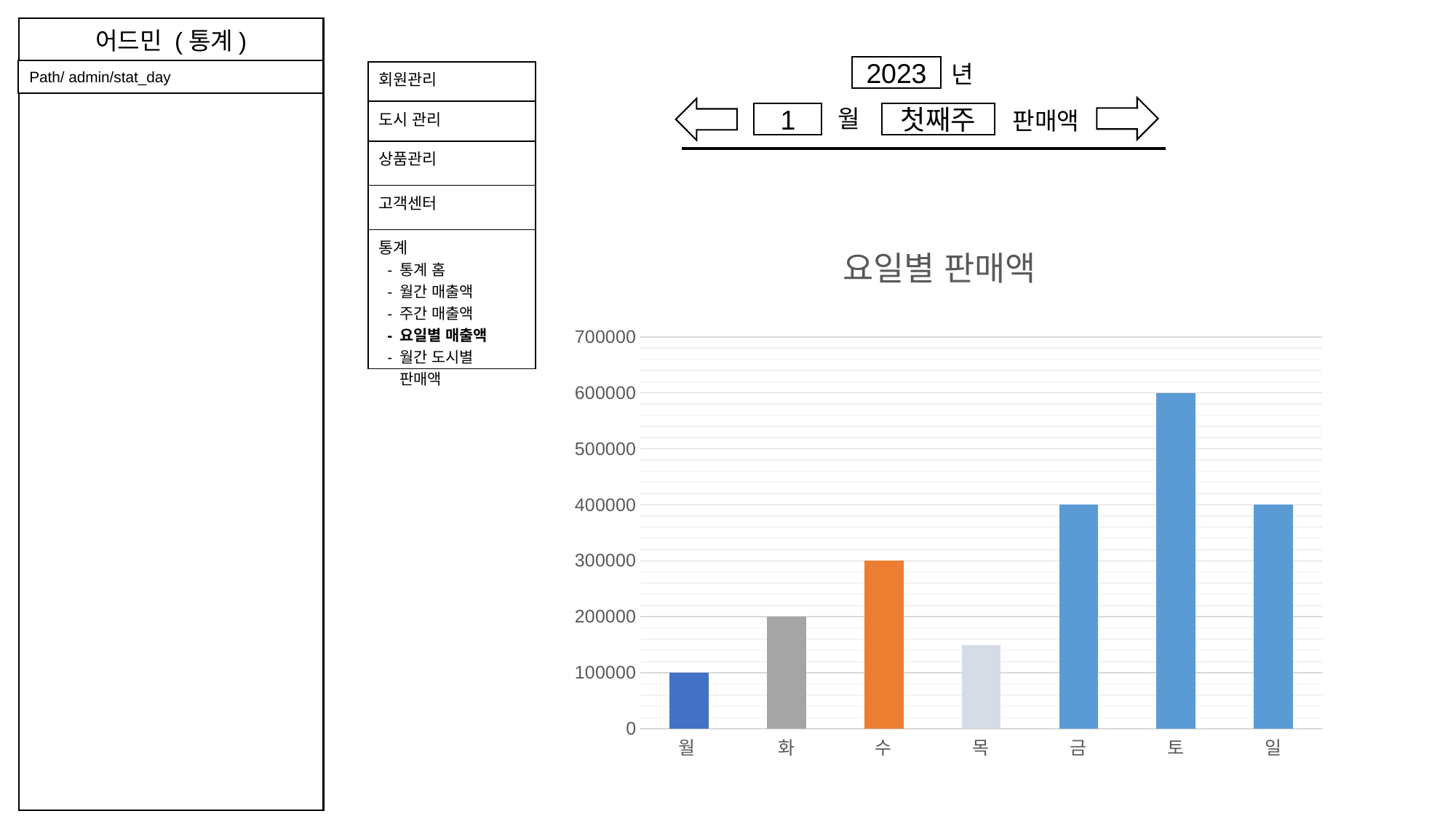

어드민 (통계)
년
2023
Path/ admin/stat_day
| 회원관리 |
| --- |
| 도시 관리 |
| 상품관리 |
| 고객센터 |
| 통계 - 통계 홈 - 월간 매출액 - 주간 매출액 - 요일별 매출액 - 월간 도시별 판매액 |

월

판매액
1
첫째주

### Chart: 요일별 판매액

| Category | 계열 1 |
|---|---|
| 월  | 100000.0 |
| 화 | 200000.0 |
| 수 | 300000.0 |
| 목 | 150000.0 |
| 금 | 400000.0 |
| 토 | 600000.0 |
| 일 | 400000.0 |
comment